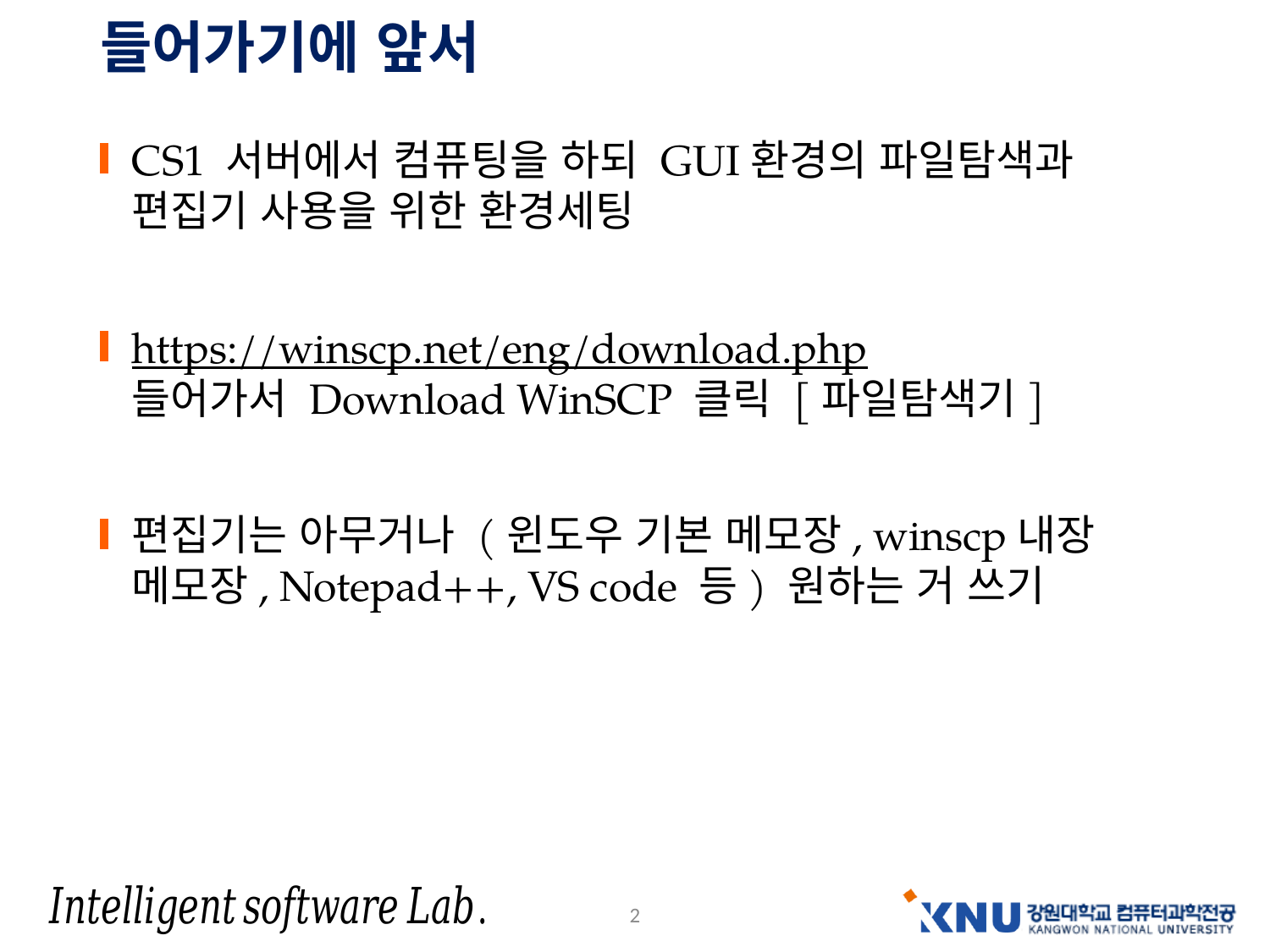

# 들어가기에 앞서
CS1 서버에서 컴퓨팅을 하되 GUI환경의 파일탐색과 편집기 사용을 위한 환경세팅

https://winscp.net/eng/download.php
들어가서 Download WinSCP 클릭 [파일탐색기]

편집기는 아무거나 (윈도우 기본 메모장, winscp내장 메모장, Notepad++, VS code 등) 원하는 거 쓰기